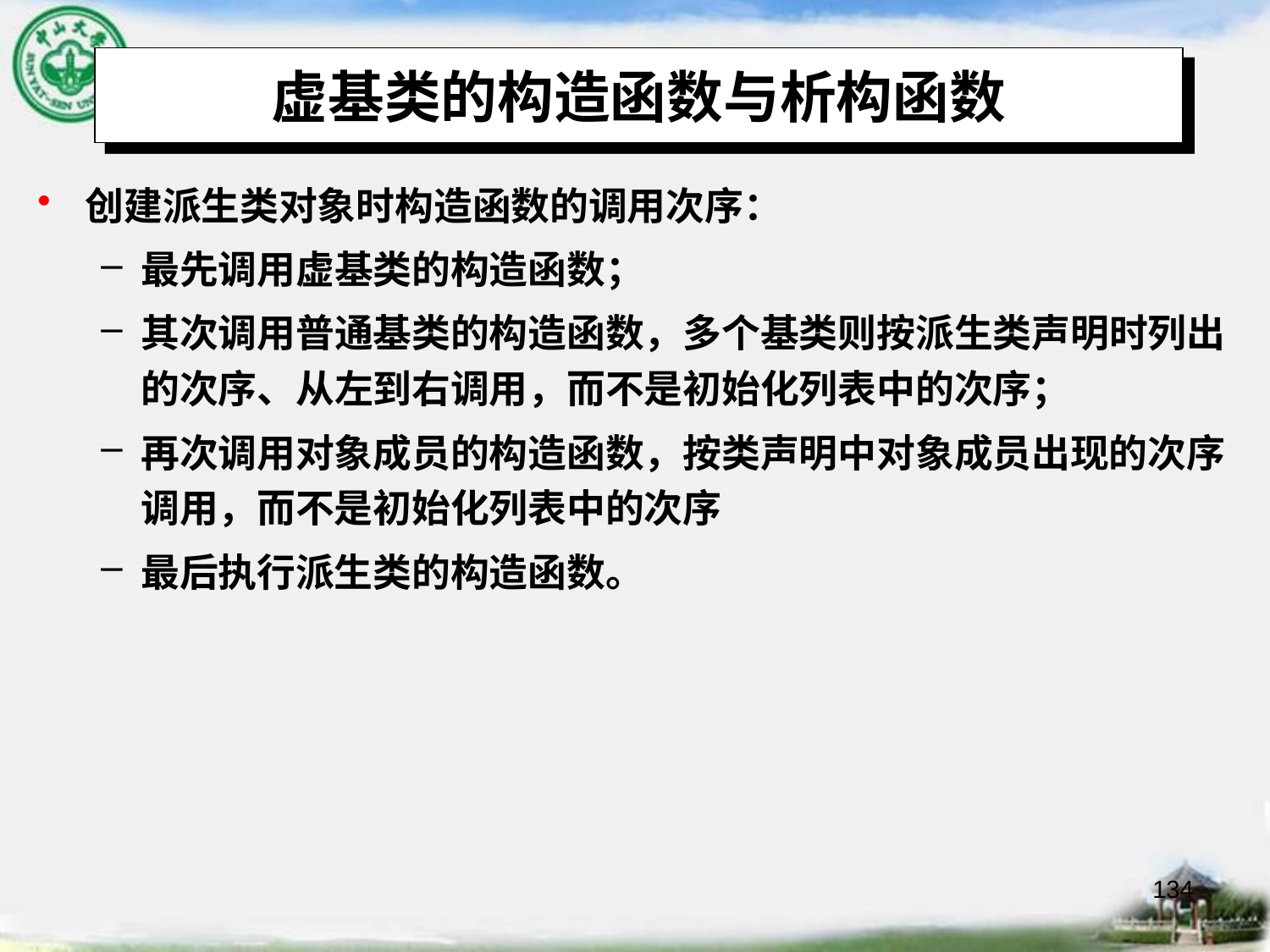

# 虚基类的构造函数与析构函数
创建派生类对象时构造函数的调用次序：
最先调用虚基类的构造函数；
其次调用普通基类的构造函数，多个基类则按派生类声明时列出的次序、从左到右调用，而不是初始化列表中的次序；
再次调用对象成员的构造函数，按类声明中对象成员出现的次序调用，而不是初始化列表中的次序
最后执行派生类的构造函数。
134